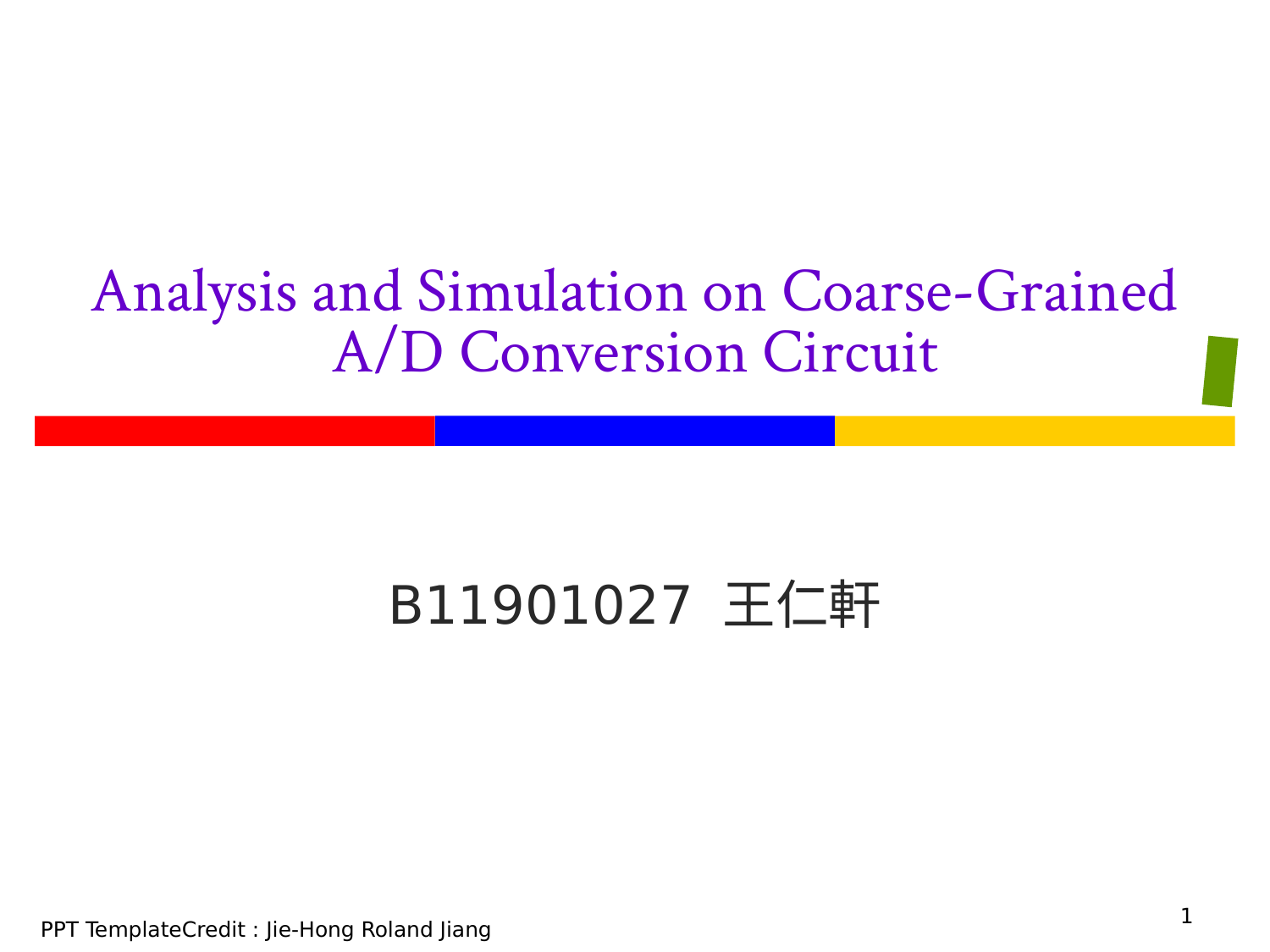

# Analysis and Simulation on Coarse-Grained A/D Conversion Circuit
B11901027 王仁軒
1
PPT TemplateCredit : Jie-Hong Roland Jiang